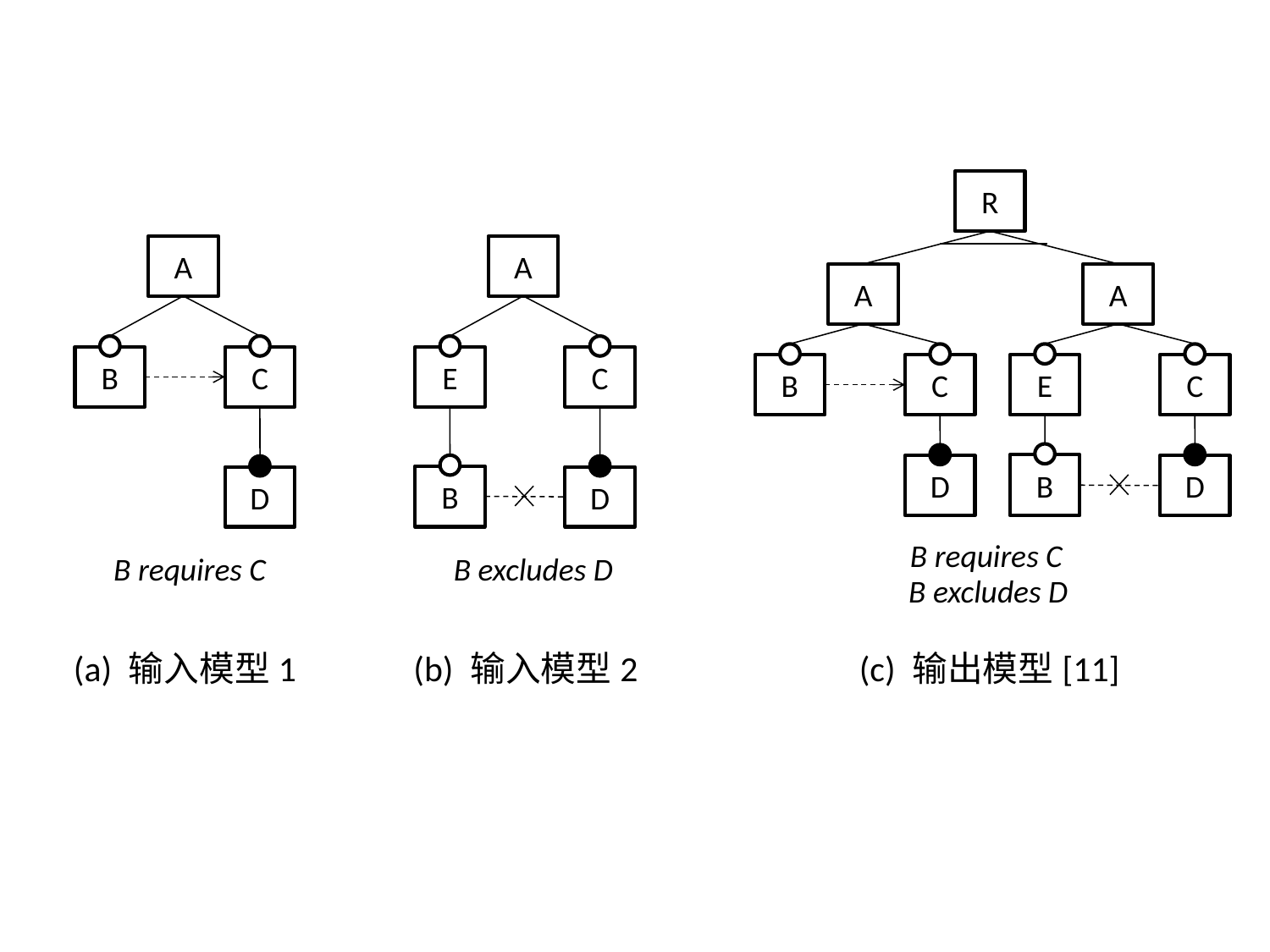

R
A
A
A
A
A

B
C
E
C
B
E
C
B
C
E
C

B

D
D

B
D
B
D
D
B requires C
B requires C
B requires C
B excludes D
B excludes D
B excludes D
(d) 输出模型[1, 12]
(a) 输入模型1
(b) 输入模型2
(c) 输出模型[11]